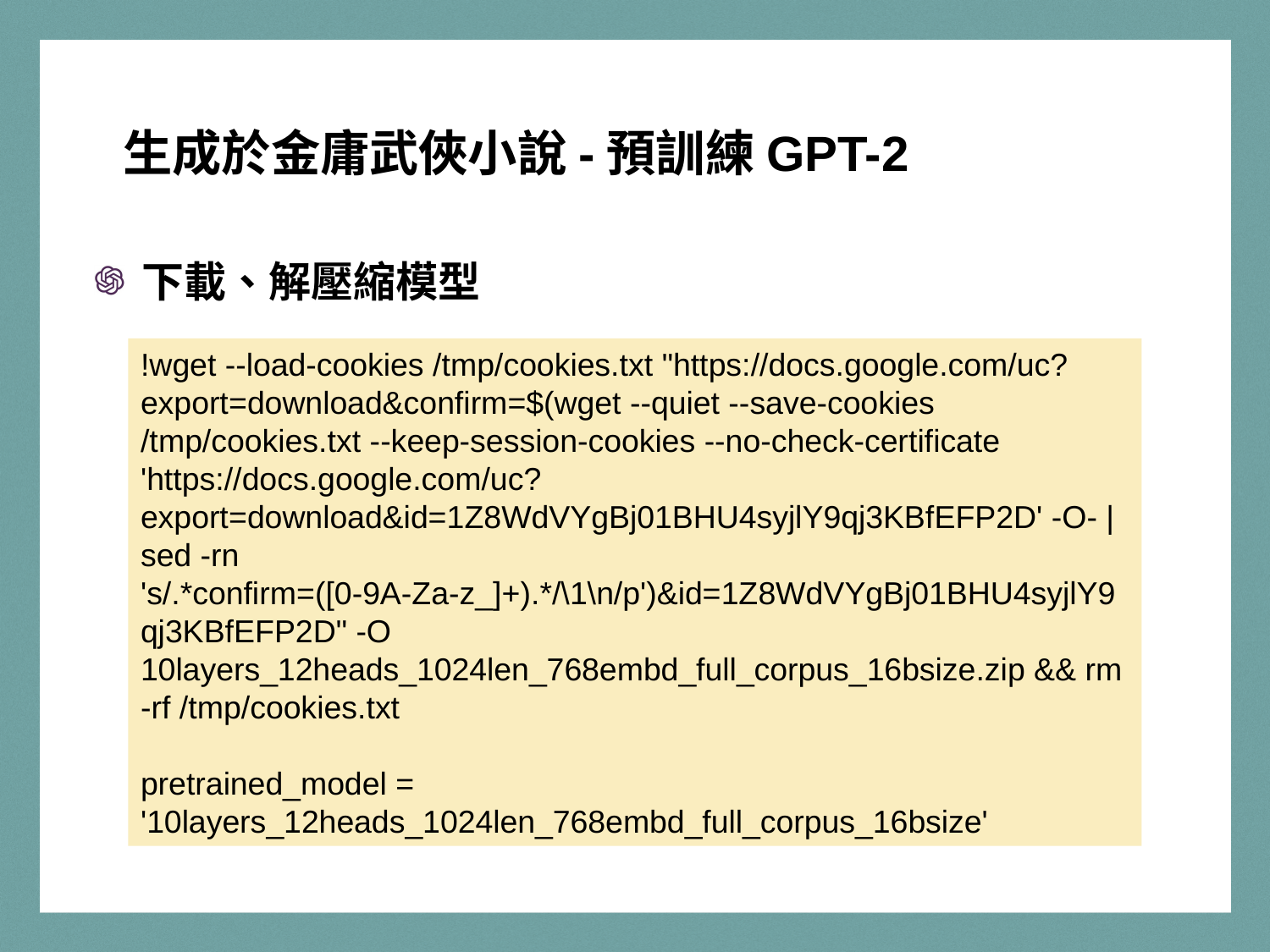

生成於金庸武俠小說-預訓練GPT-2
下載、解壓縮模型
!wget --load-cookies /tmp/cookies.txt "https://docs.google.com/uc?export=download&confirm=$(wget --quiet --save-cookies /tmp/cookies.txt --keep-session-cookies --no-check-certificate 'https://docs.google.com/uc?export=download&id=1Z8WdVYgBj01BHU4syjlY9qj3KBfEFP2D' -O- | sed -rn 's/.*confirm=([0-9A-Za-z_]+).*/\1\n/p')&id=1Z8WdVYgBj01BHU4syjlY9qj3KBfEFP2D" -O 10layers_12heads_1024len_768embd_full_corpus_16bsize.zip && rm -rf /tmp/cookies.txt

pretrained_model = '10layers_12heads_1024len_768embd_full_corpus_16bsize'